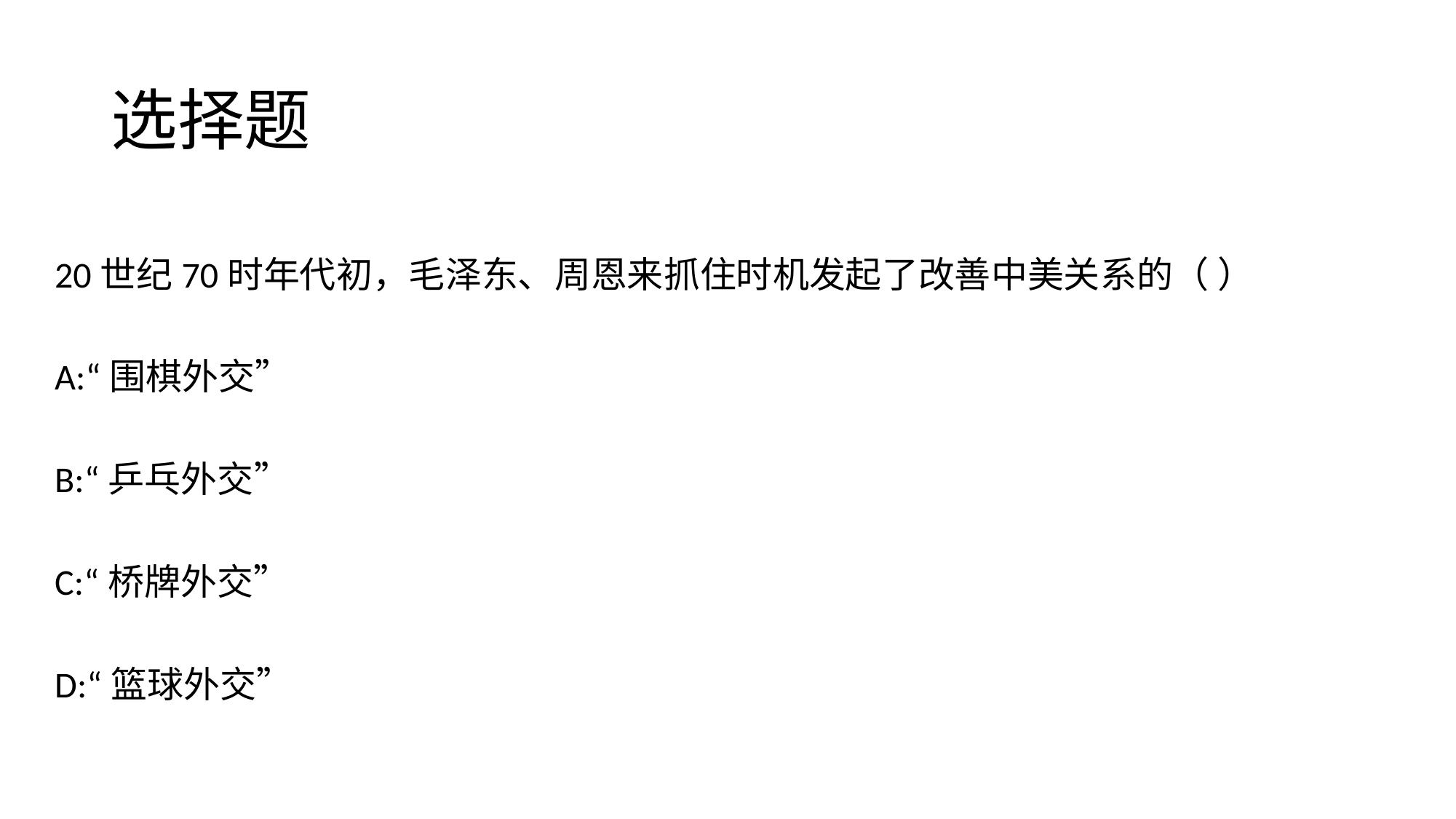

# 选择题
20世纪70时年代初，毛泽东、周恩来抓住时机发起了改善中美关系的（ ）
A:“围棋外交”
B:“乒乓外交”
C:“桥牌外交”
D:“篮球外交”